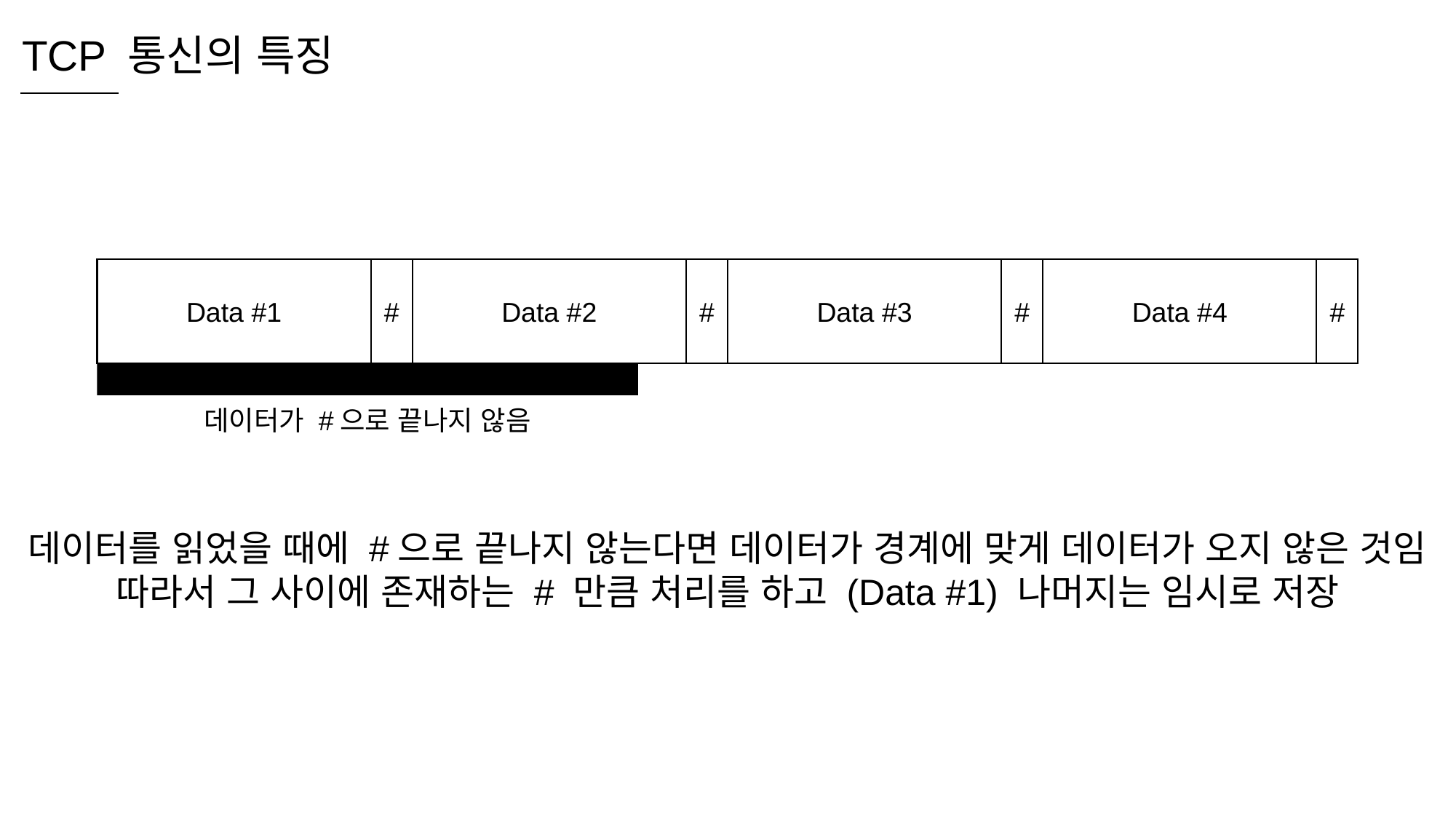

TCP 통신의 특징
Data #1
#
Data #2
#
Data #3
#
Data #4
#

데이터가 #으로 끝나지 않음
데이터를 읽었을 때에 #으로 끝나지 않는다면 데이터가 경계에 맞게 데이터가 오지 않은 것임
따라서 그 사이에 존재하는 # 만큼 처리를 하고 (Data #1) 나머지는 임시로 저장